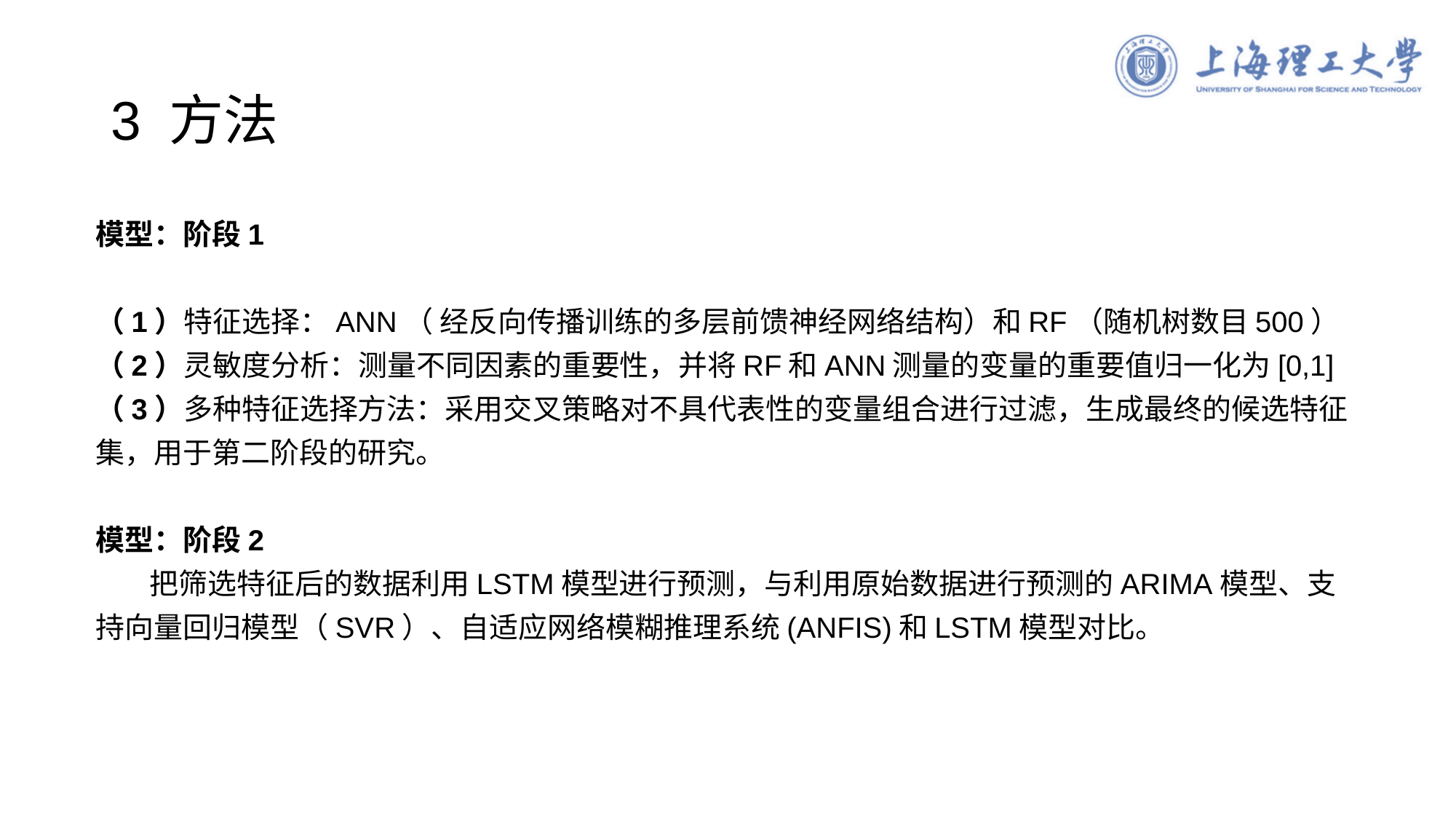

# 3 方法
模型：阶段1

（1）特征选择：ANN（ 经反向传播训练的多层前馈神经网络结构）和RF（随机树数目500）
（2）灵敏度分析：测量不同因素的重要性，并将RF和ANN测量的变量的重要值归一化为[0,1]
（3）多种特征选择方法：采用交叉策略对不具代表性的变量组合进行过滤，生成最终的候选特征集，用于第二阶段的研究。

模型：阶段2
        把筛选特征后的数据利用LSTM模型进行预测，与利用原始数据进行预测的ARIMA模型、支持向量回归模型（SVR）、自适应网络模糊推理系统(ANFIS)和LSTM模型对比。